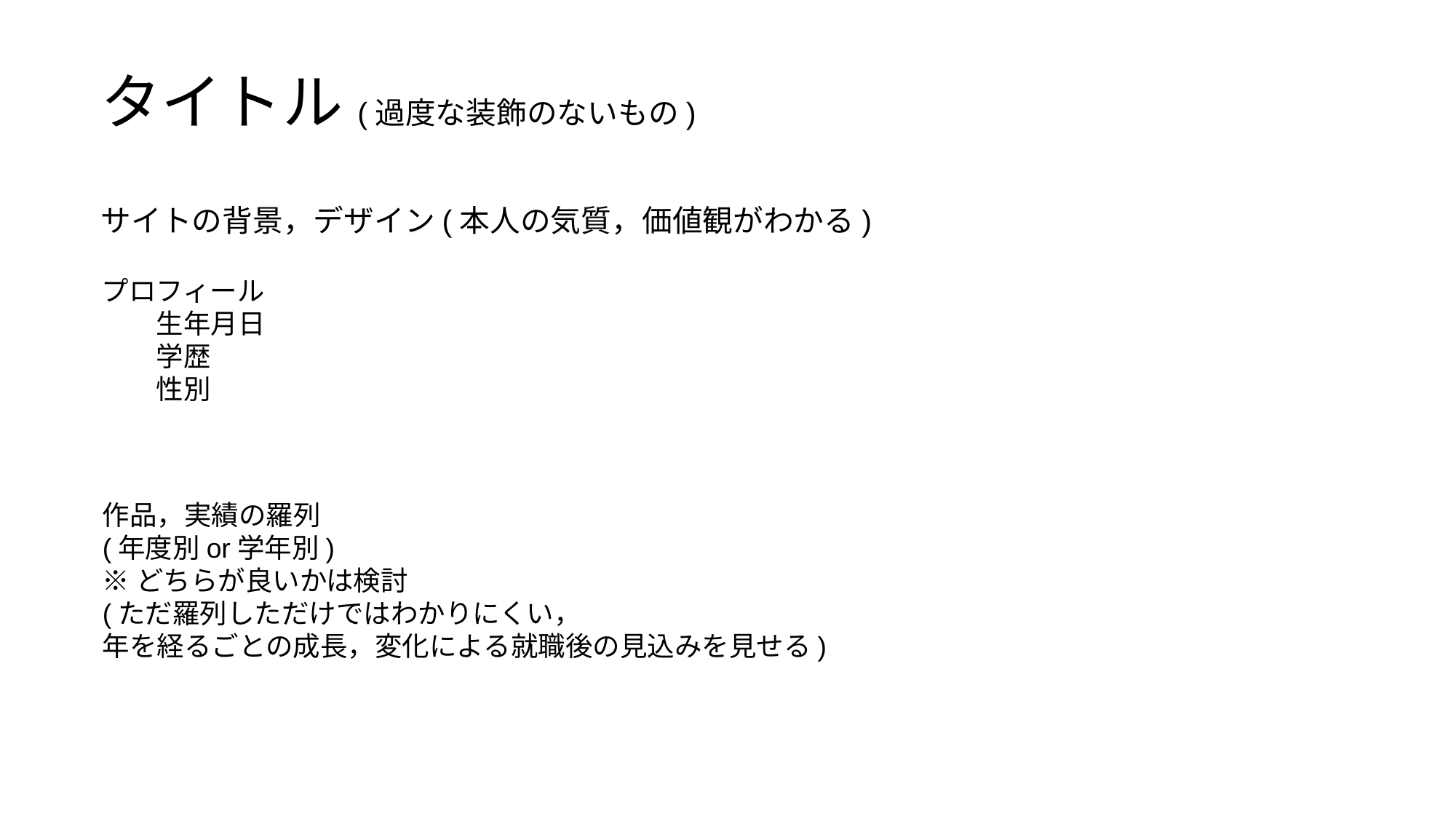

タイトル(過度な装飾のないもの)
サイトの背景，デザイン(本人の気質，価値観がわかる)
プロフィール
　　生年月日
　　学歴
　　性別
作品，実績の羅列
(年度別or学年別)
※どちらが良いかは検討
(ただ羅列しただけではわかりにくい，
年を経るごとの成長，変化による就職後の見込みを見せる)